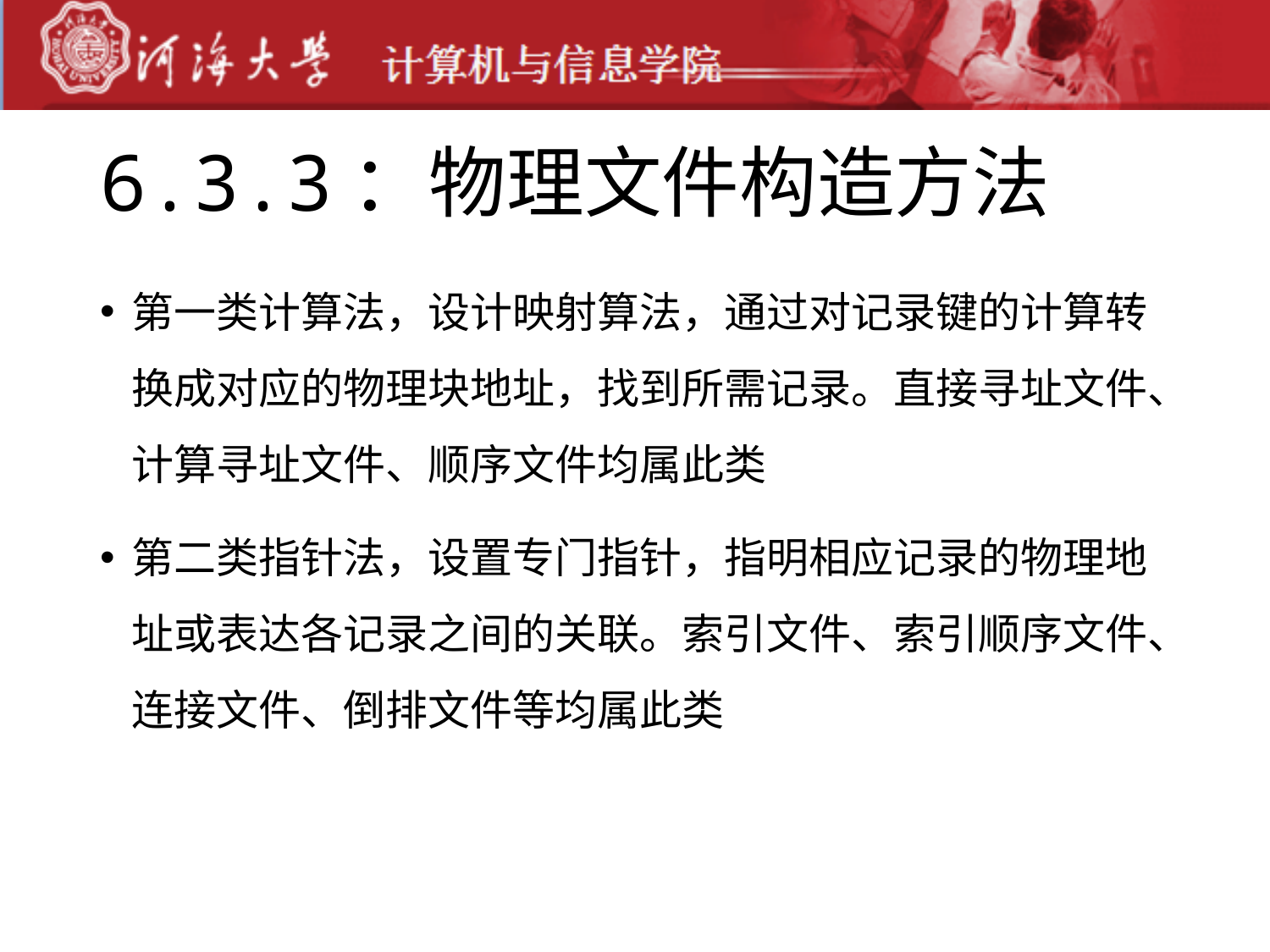

# 6.3.3：物理文件构造方法
第一类计算法，设计映射算法，通过对记录键的计算转换成对应的物理块地址，找到所需记录。直接寻址文件、计算寻址文件、顺序文件均属此类
第二类指针法，设置专门指针，指明相应记录的物理地址或表达各记录之间的关联。索引文件、索引顺序文件、连接文件、倒排文件等均属此类